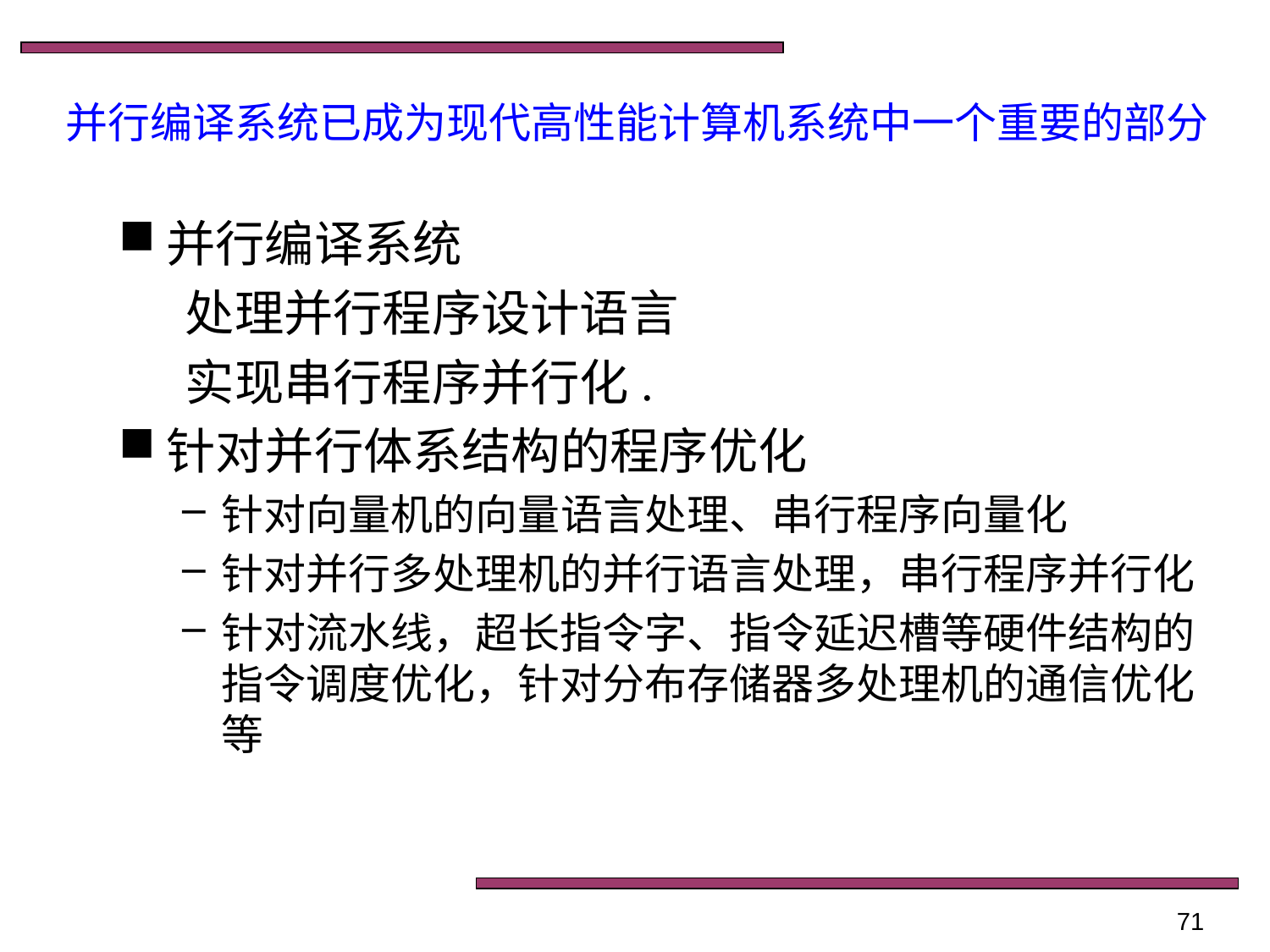

# 并行编译系统已成为现代高性能计算机系统中一个重要的部分

并行编译系统
     处理并行程序设计语言
     实现串行程序并行化.
针对并行体系结构的程序优化
针对向量机的向量语言处理、串行程序向量化
针对并行多处理机的并行语言处理，串行程序并行化
针对流水线，超长指令字、指令延迟槽等硬件结构的指令调度优化，针对分布存储器多处理机的通信优化等
71